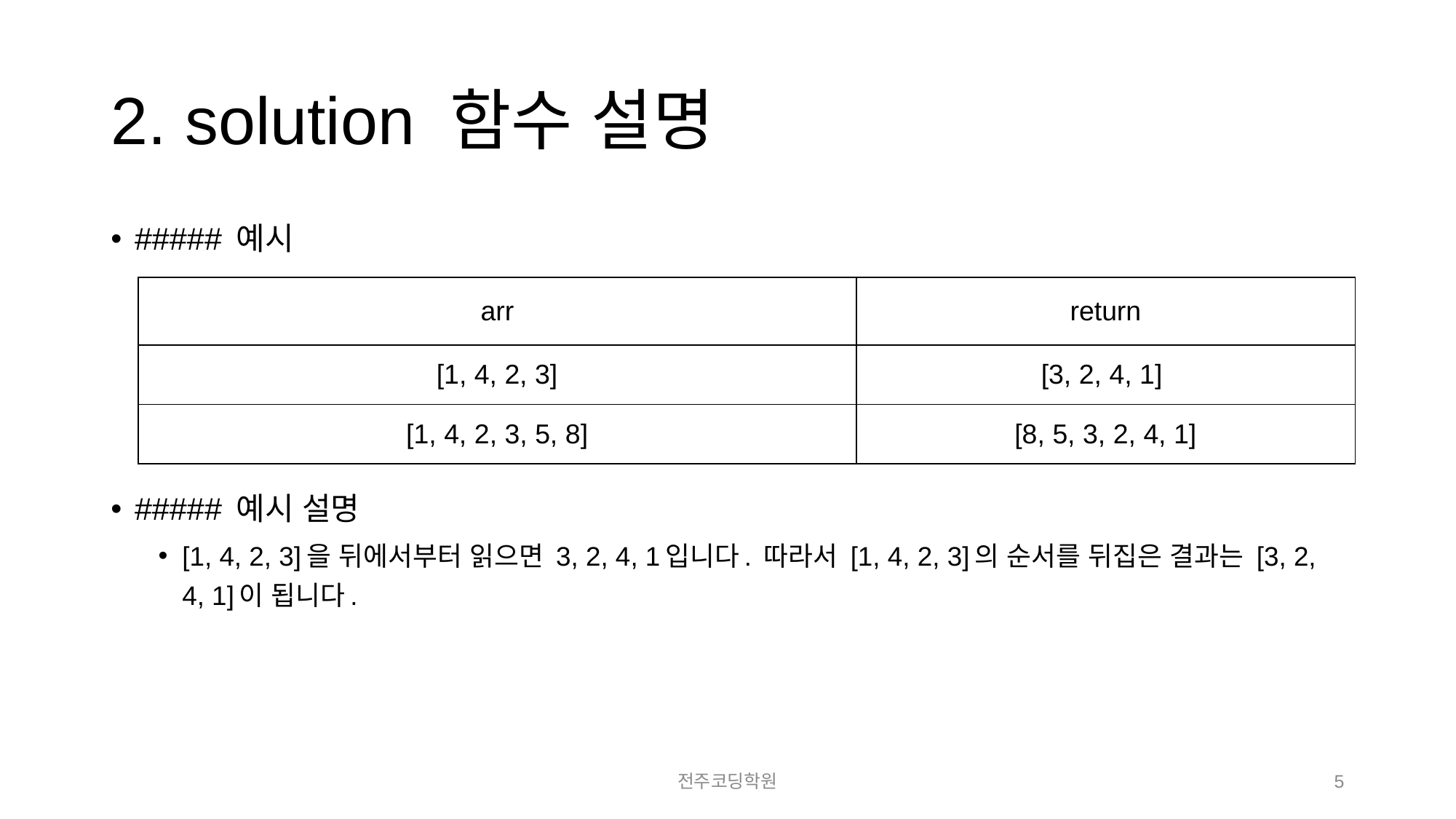

# 2. solution 함수 설명
##### 예시

##### 예시 설명
[1, 4, 2, 3]을 뒤에서부터 읽으면 3, 2, 4, 1입니다. 따라서 [1, 4, 2, 3]의 순서를 뒤집은 결과는 [3, 2, 4, 1]이 됩니다.
| arr | return |
| --- | --- |
| [1, 4, 2, 3] | [3, 2, 4, 1] |
| [1, 4, 2, 3, 5, 8] | [8, 5, 3, 2, 4, 1] |
전주코딩학원
5